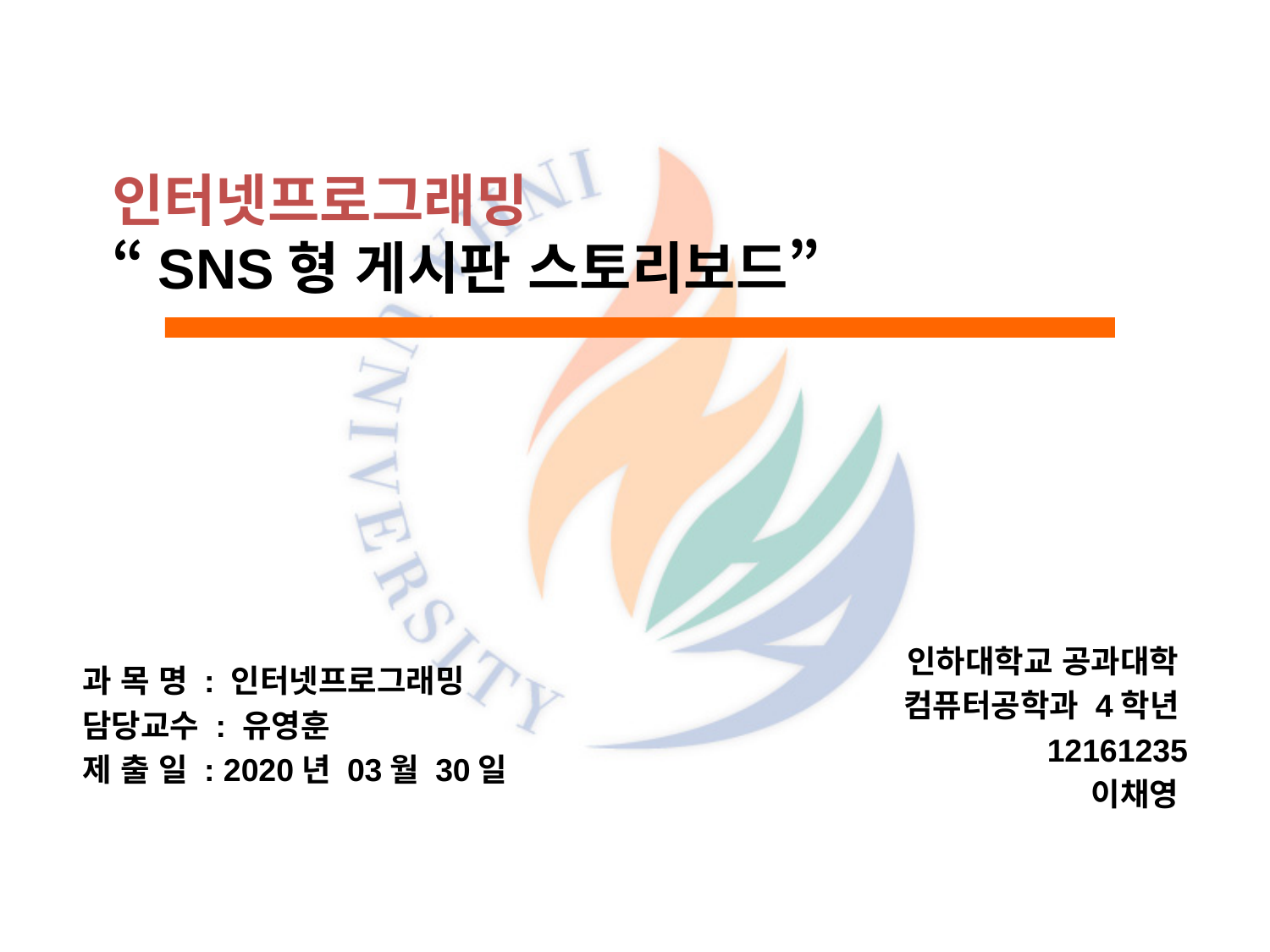

# 인터넷프로그래밍 “SNS형 게시판 스토리보드”
인하대학교 공과대학
컴퓨터공학과 4학년
12161235
이채영
과 목 명 : 인터넷프로그래밍
담당교수 : 유영훈
제 출 일 : 2020년 03월 30일